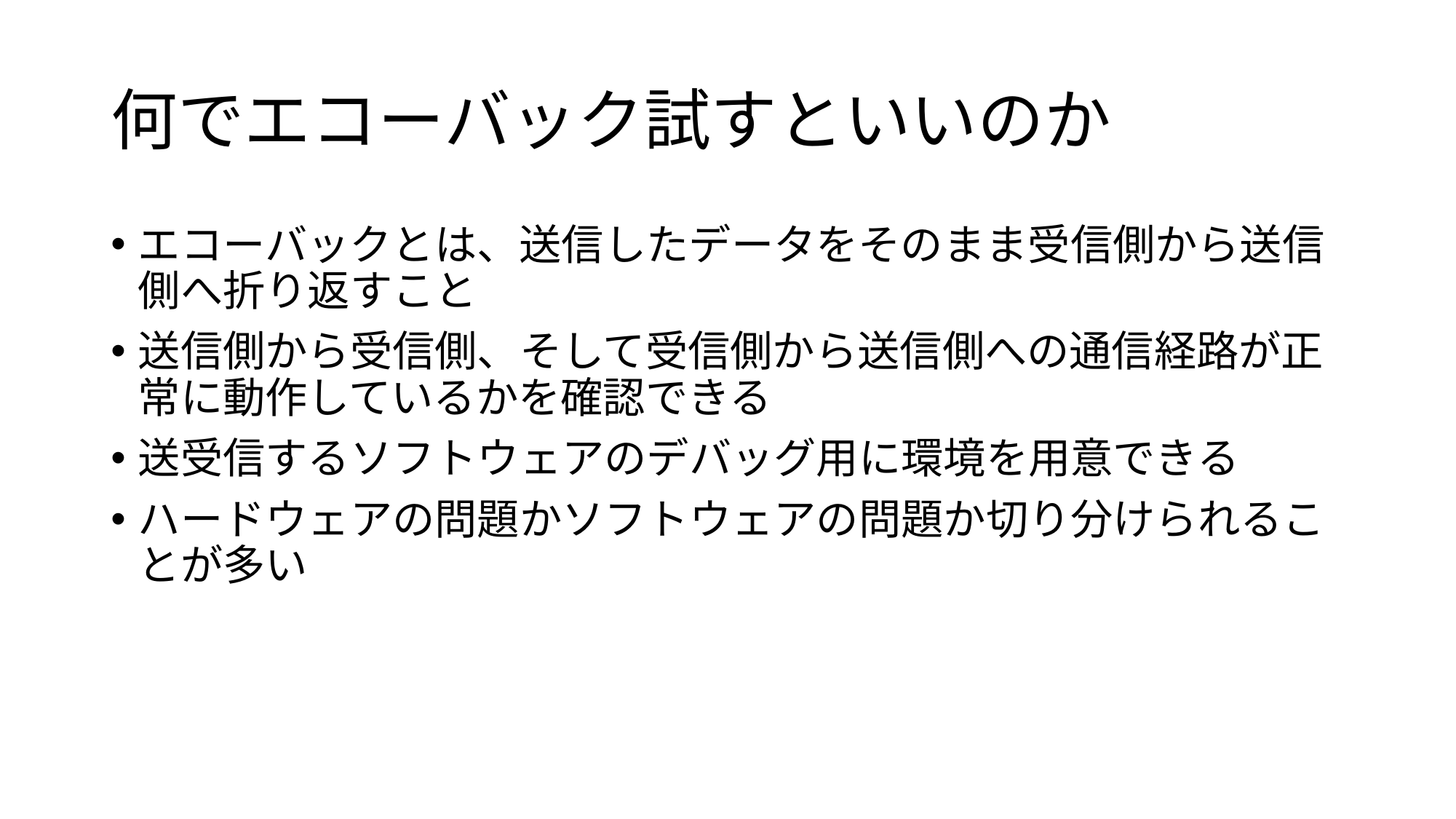

# 何でエコーバック試すといいのか
エコーバックとは、送信したデータをそのまま受信側から送信側へ折り返すこと
送信側から受信側、そして受信側から送信側への通信経路が正常に動作しているかを確認できる
送受信するソフトウェアのデバッグ用に環境を用意できる
ハードウェアの問題かソフトウェアの問題か切り分けられることが多い